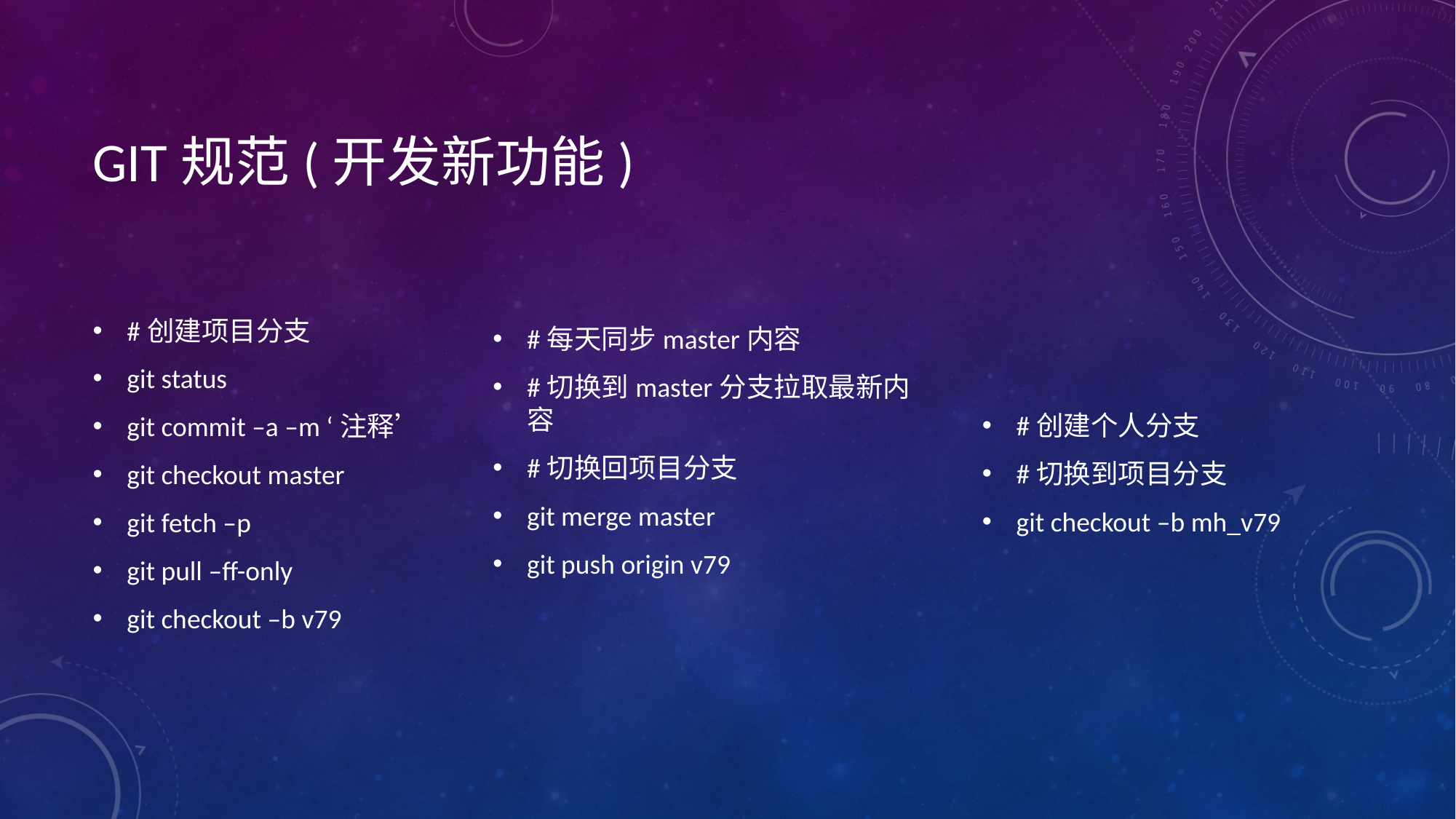

# Git规范(开发新功能)
#创建项目分支
git status
git commit –a –m ‘注释’
git checkout master
git fetch –p
git pull –ff-only
git checkout –b v79
#创建个人分支
#切换到项目分支
git checkout –b mh_v79
#每天同步master内容
#切换到master分支拉取最新内容
#切换回项目分支
git merge master
git push origin v79